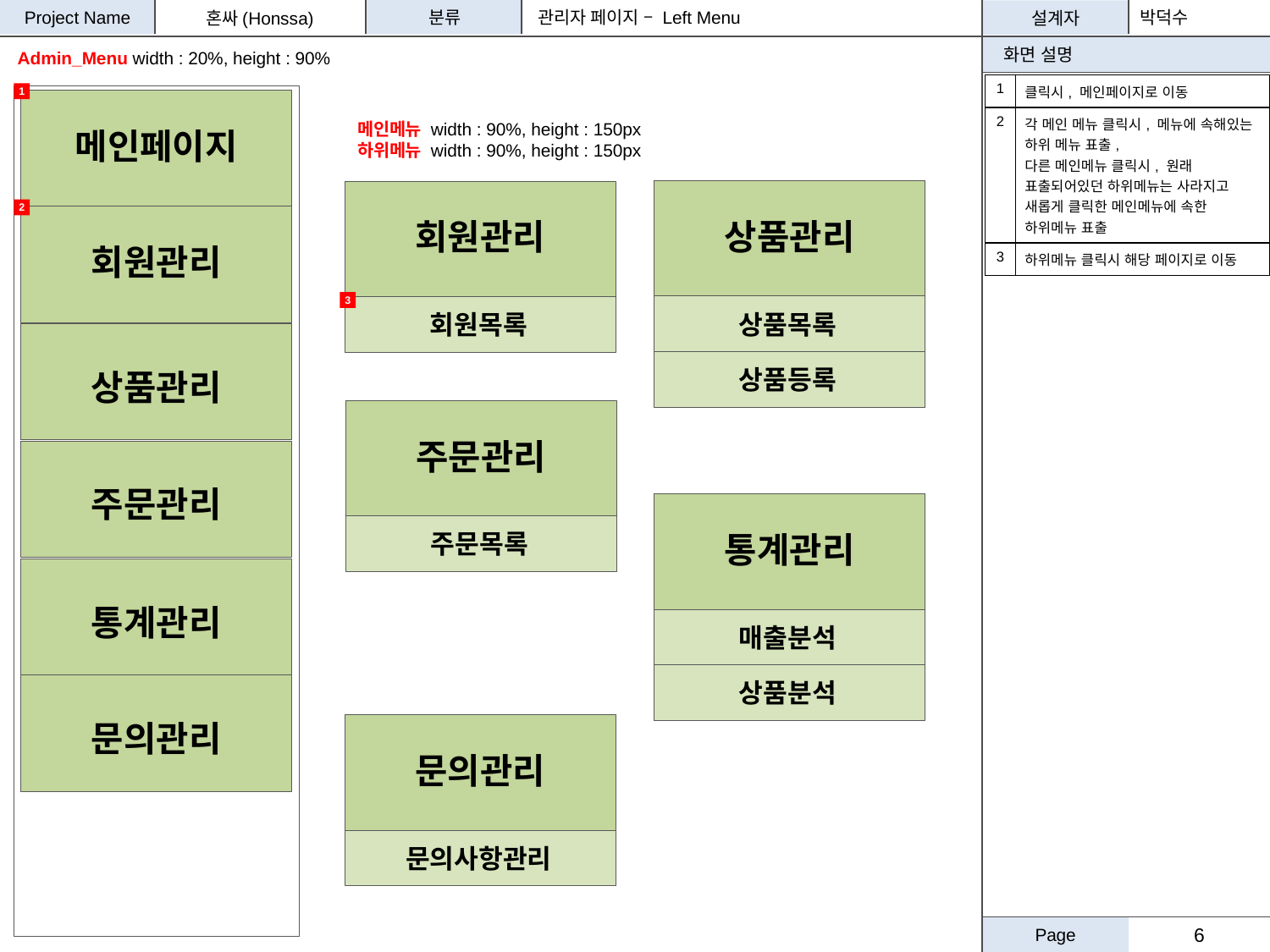

관리자 페이지 – Left Menu
박덕수
Admin_Menu width : 20%, height : 90%
| 1 | 클릭시, 메인페이지로 이동 |
| --- | --- |
| 2 | 각 메인 메뉴 클릭시, 메뉴에 속해있는 하위 메뉴 표출, 다른 메인메뉴 클릭시, 원래 표출되어있던 하위메뉴는 사라지고 새롭게 클릭한 메인메뉴에 속한 하위메뉴 표출 |
| 3 | 하위메뉴 클릭시 해당 페이지로 이동 |
1

메인메뉴 width : 90%, height : 150px
하위메뉴 width : 90%, height : 150px
메인페이지

2

상품관리
회원관리
회원관리
3

상품목록
회원목록

상품등록
상품관리

주문관리

주문관리

통계관리
주문목록

통계관리

매출분석

상품분석

문의관리

문의관리

문의사항관리